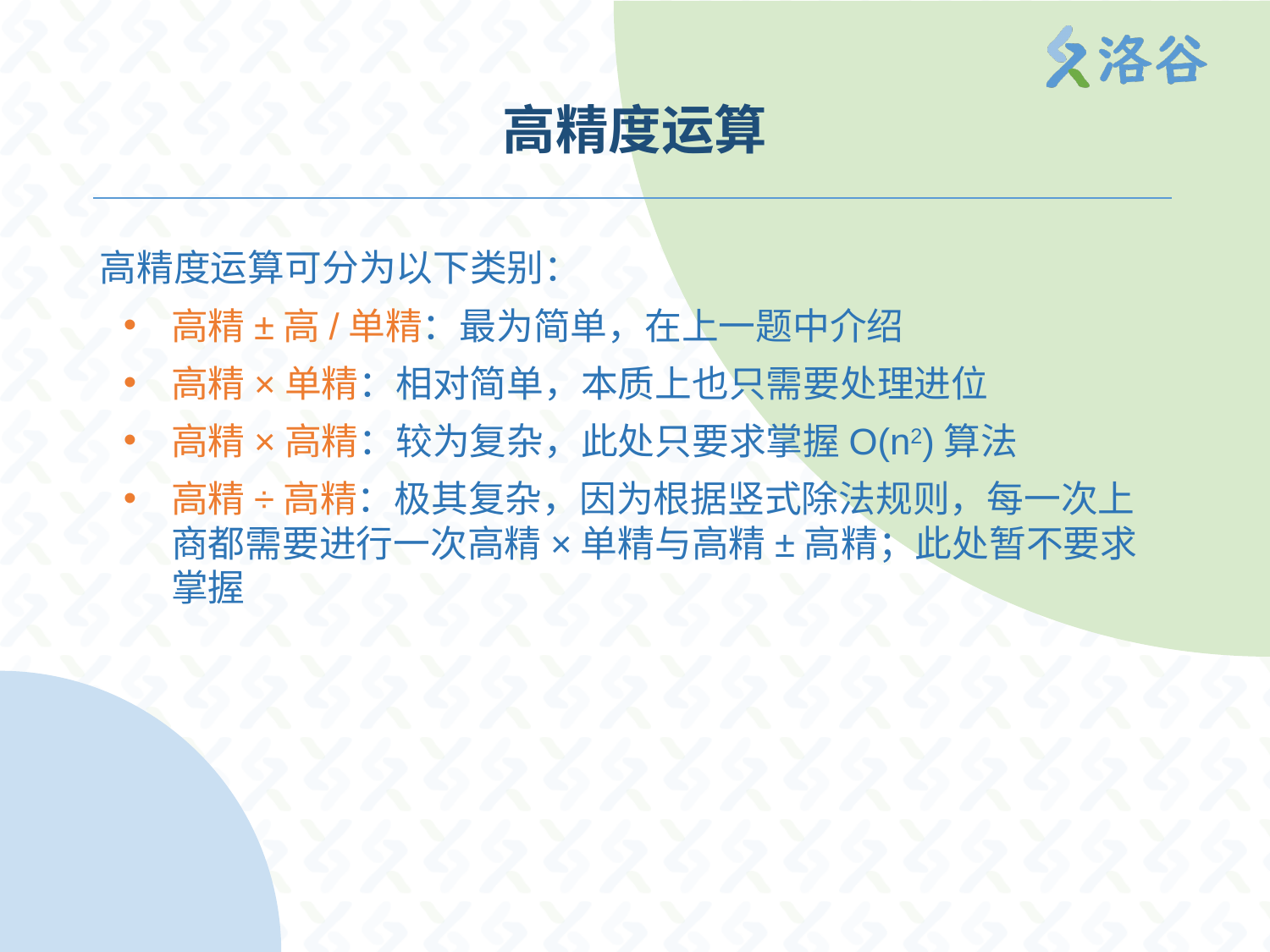

# 高精度运算
高精度运算可分为以下类别：
高精±高/单精：最为简单，在上一题中介绍
高精×单精：相对简单，本质上也只需要处理进位
高精×高精：较为复杂，此处只要求掌握O(n2)算法
高精÷高精：极其复杂，因为根据竖式除法规则，每一次上商都需要进行一次高精×单精与高精±高精；此处暂不要求掌握